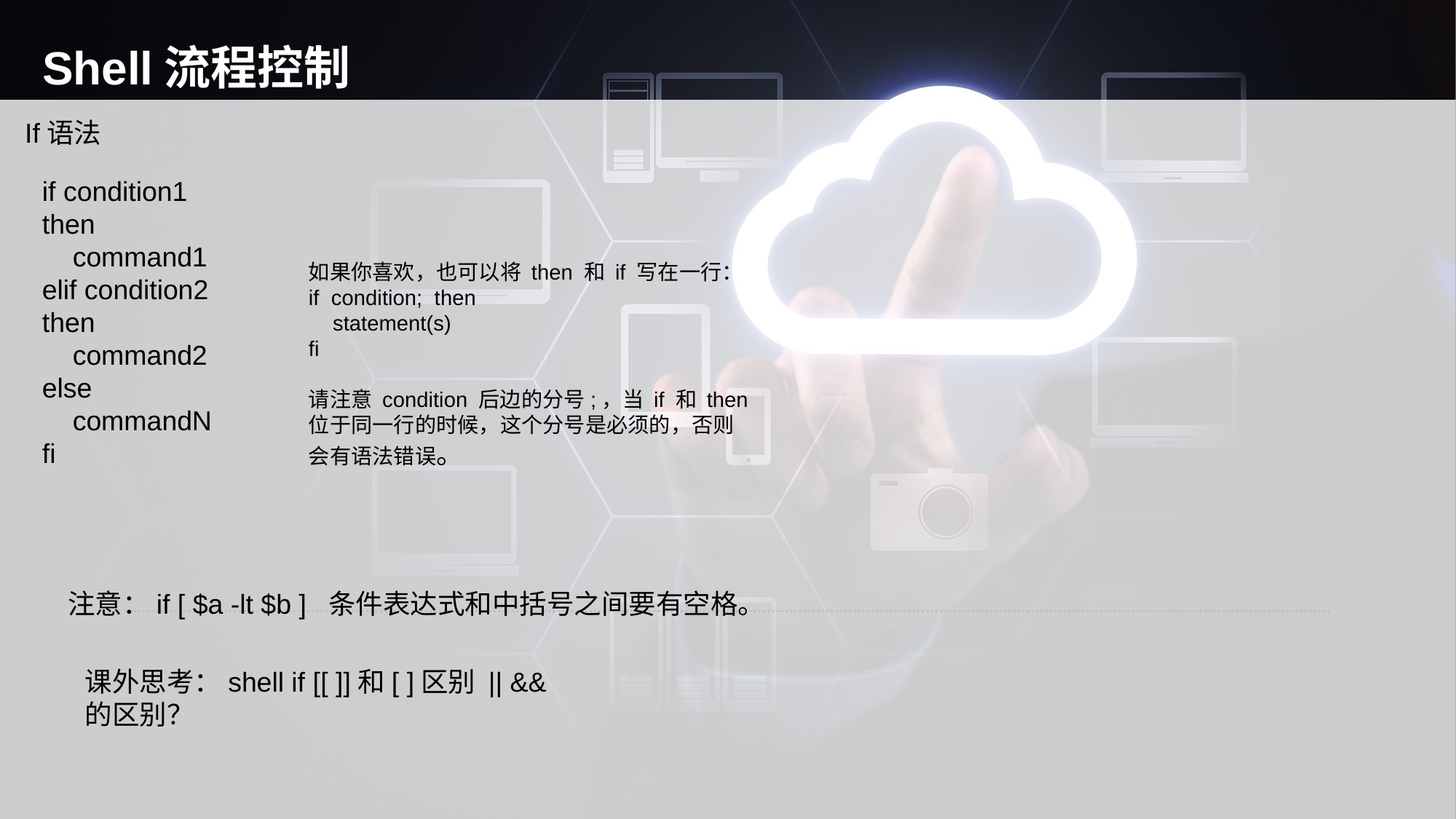

# Shell流程控制
If语法
if condition1
then
    command1
elif condition2
then
    command2
else
    commandN
fi
如果你喜欢，也可以将 then 和 if 写在一行：
if  condition;  then
    statement(s)
fi

请注意 condition 后边的分号;，当 if 和 then 位于同一行的时候，这个分号是必须的，否则会有语法错误。
注意：if [ $a -lt $b ]  条件表达式和中括号之间要有空格。
课外思考：shell if [[ ]]和[ ]区别 || &&的区别？